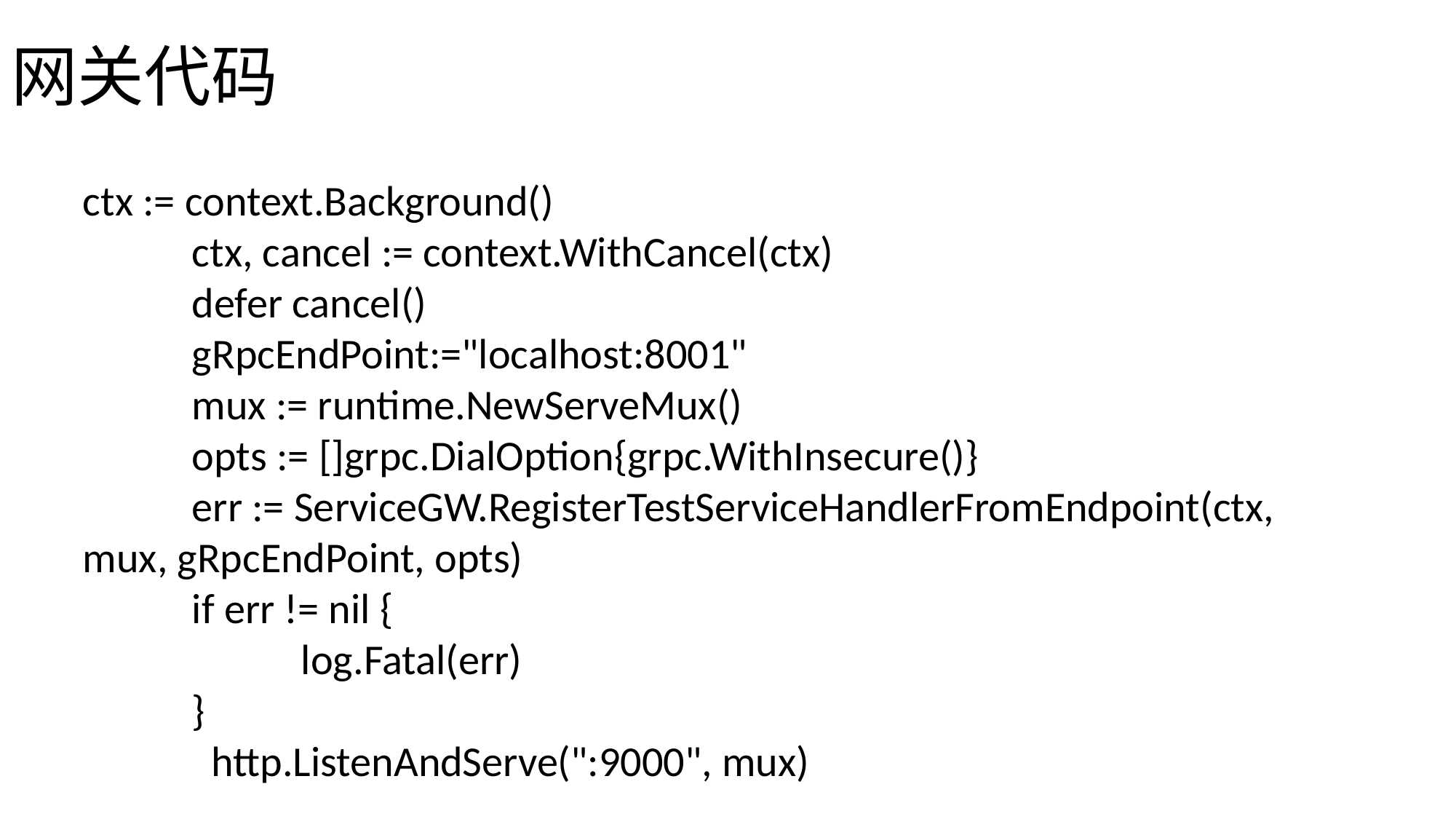

# 网关代码
ctx := context.Background()
	ctx, cancel := context.WithCancel(ctx)
	defer cancel()
	gRpcEndPoint:="localhost:8001"
	mux := runtime.NewServeMux()
	opts := []grpc.DialOption{grpc.WithInsecure()}
	err := ServiceGW.RegisterTestServiceHandlerFromEndpoint(ctx, mux, gRpcEndPoint, opts)
	if err != nil {
		log.Fatal(err)
	}
	  http.ListenAndServe(":9000", mux)